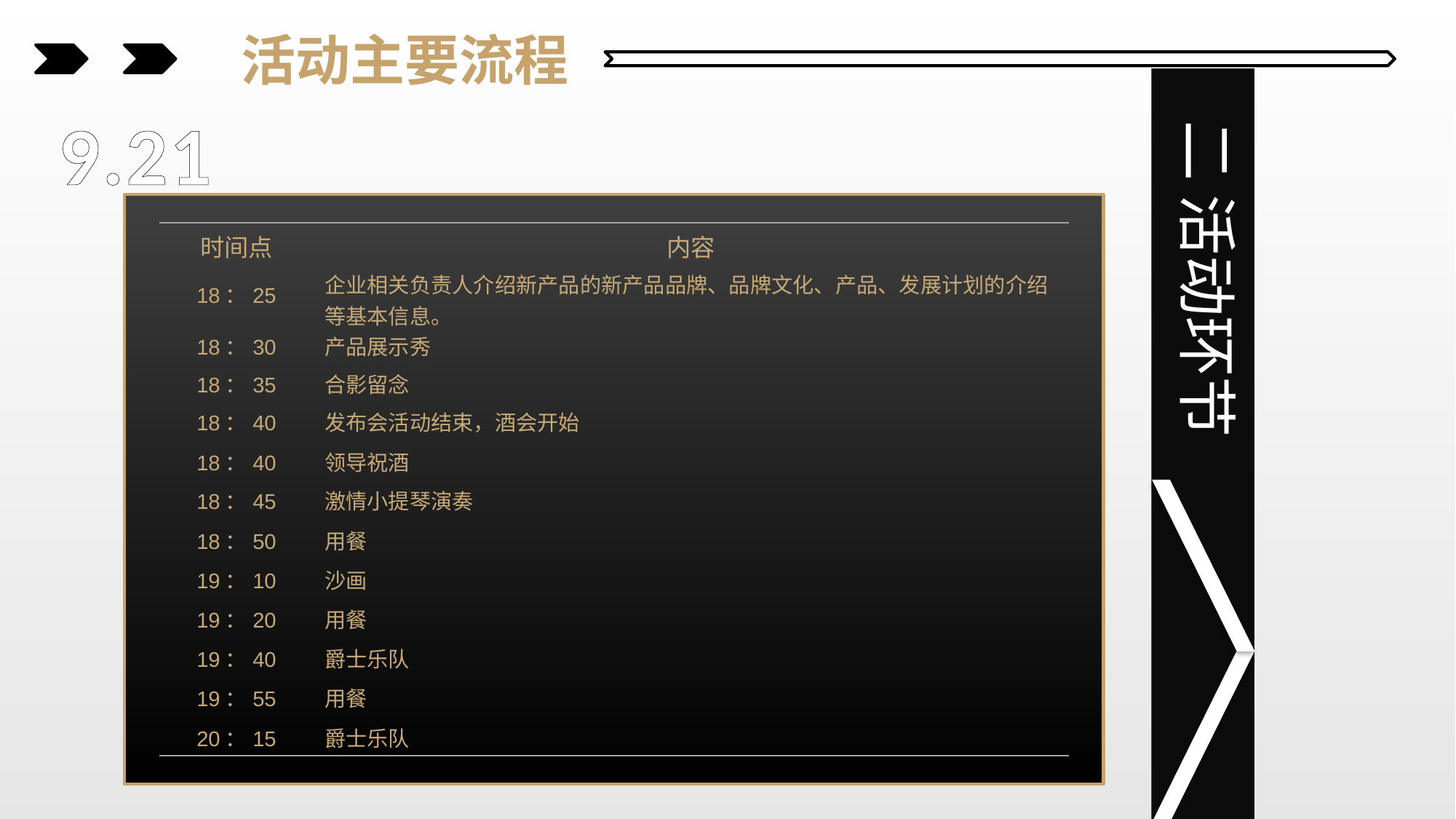

活动主要流程

9.21
二 活动环节

| 时间点 | 内容 |
| --- | --- |
| 18：25 | 企业相关负责人介绍新产品的新产品品牌、品牌文化、产品、发展计划的介绍等基本信息。 |
| 18：30 | 产品展示秀 |
| 18：35 | 合影留念 |
| 18：40 | 发布会活动结束，酒会开始 |
| 18：40 | 领导祝酒 |
| 18：45 | 激情小提琴演奏 |
| 18：50 | 用餐 |
| 19：10 | 沙画 |
| 19：20 | 用餐 |
| 19：40 | 爵士乐队 |
| 19：55 | 用餐 |
| 20：15 | 爵士乐队 |